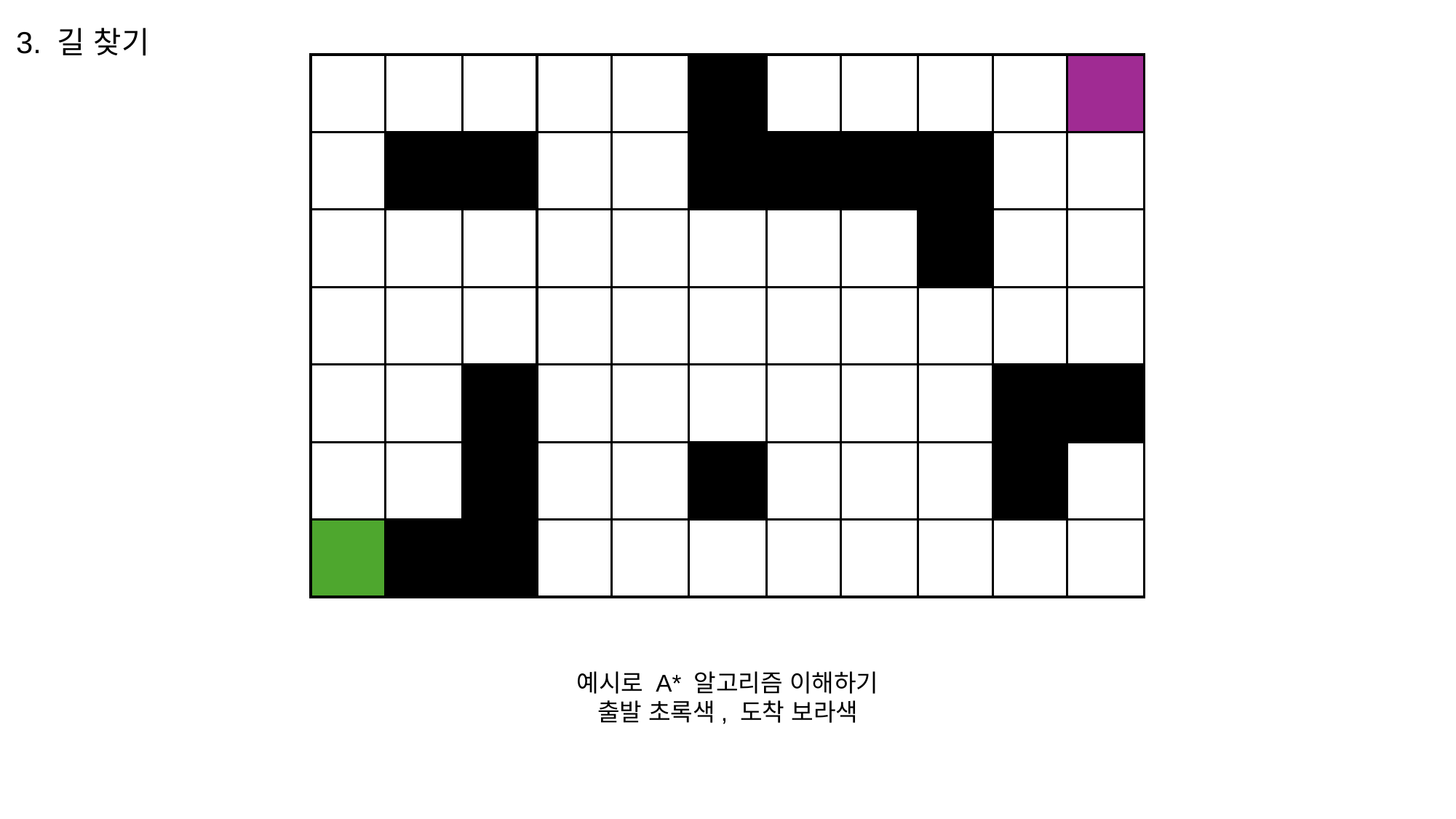

3. 길 찾기

예시로 A* 알고리즘 이해하기
출발 초록색, 도착 보라색